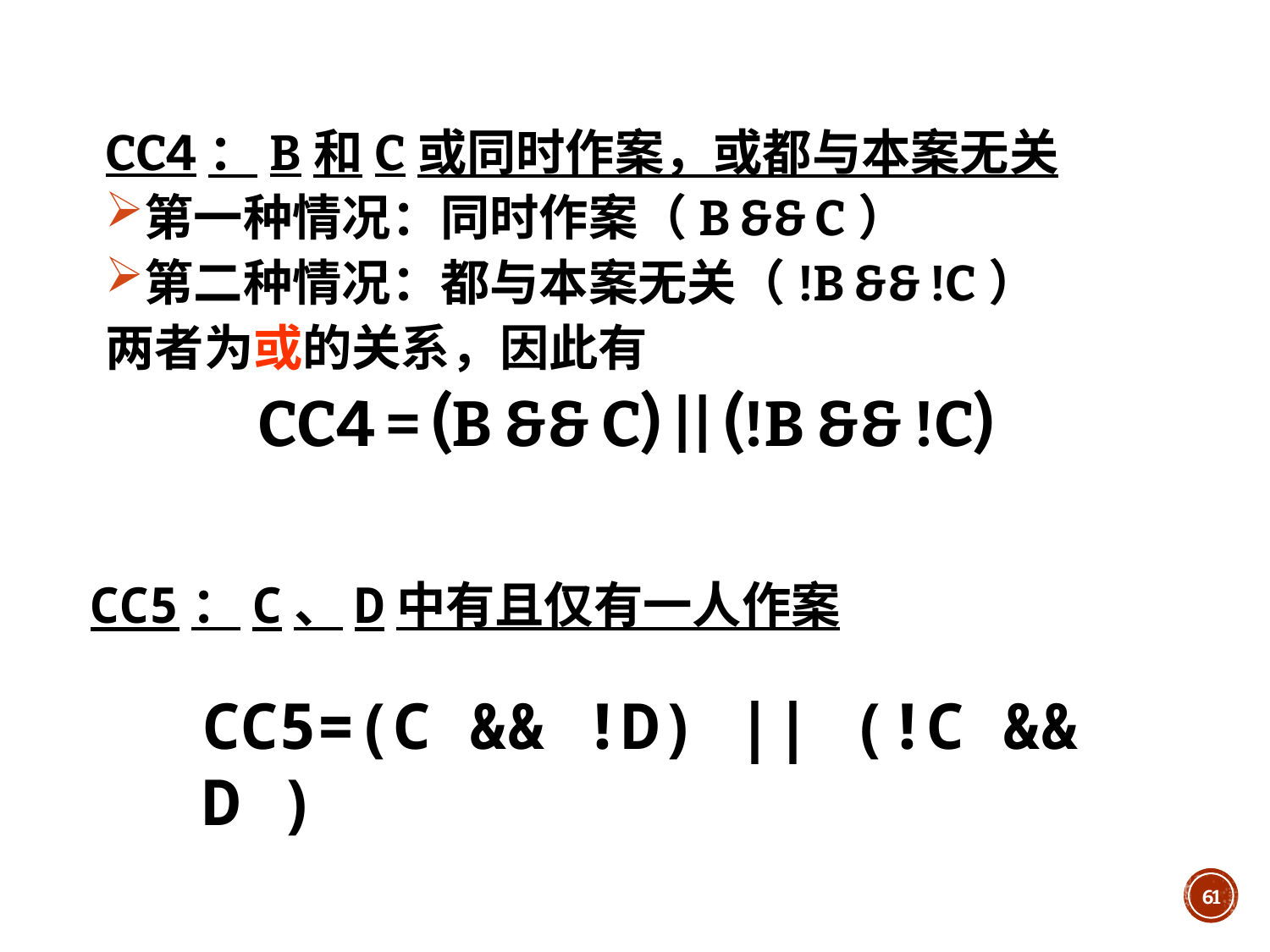

CC4：B和C或同时作案，或都与本案无关
第一种情况：同时作案（B && C）
第二种情况：都与本案无关（!B && !C）
两者为或的关系，因此有
	CC4 = (B && C) || (!B && !C)
CC5：C、D中有且仅有一人作案

CC5=(C && !D) || (!C && D )

61